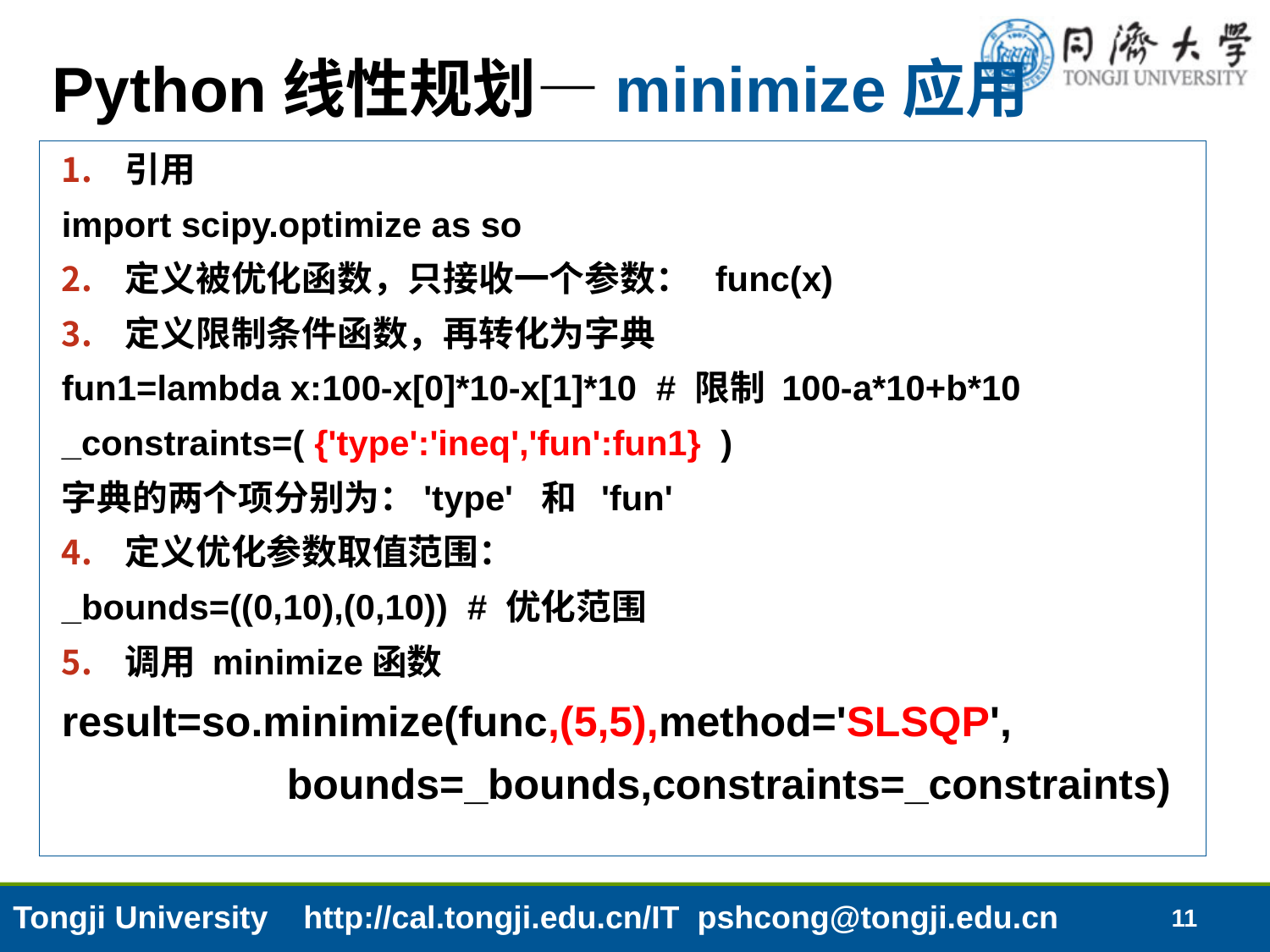

# Python线性规划—minimize应用

引用
import scipy.optimize as so
定义被优化函数，只接收一个参数：  func(x)
定义限制条件函数，再转化为字典
fun1=lambda x:100-x[0]*10-x[1]*10  # 限制 100-a*10+b*10
_constraints=( {'type':'ineq','fun':fun1}  )
字典的两个项分别为：'type'  和  'fun'
定义优化参数取值范围：
_bounds=((0,10),(0,10))  # 优化范围
调用 minimize函数
result=so.minimize(func,(5,5),method='SLSQP',
                   bounds=_bounds,constraints=_constraints)